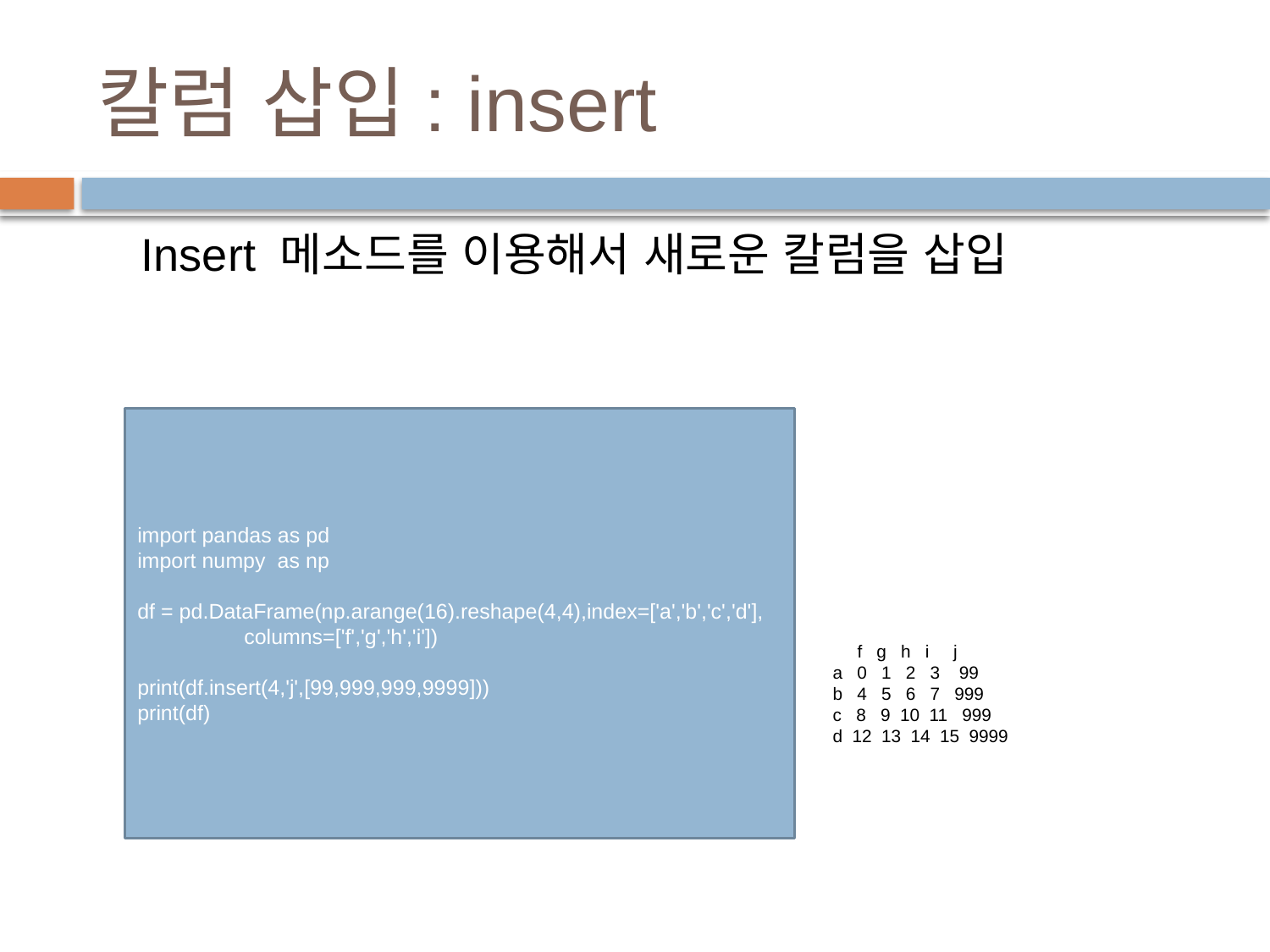

# 칼럼 삽입: insert
Insert 메소드를 이용해서 새로운 칼럼을 삽입
import pandas as pd
import numpy  as np

df = pd.DataFrame(np.arange(16).reshape(4,4),index=['a','b','c','d'],
                  columns=['f','g','h','i'])

print(df.insert(4,'j',[99,999,999,9999]))
print(df)
     f   g   h   i     j
a   0   1   2   3    99
b   4   5   6   7   999
c   8   9  10  11   999
d  12  13  14  15  9999